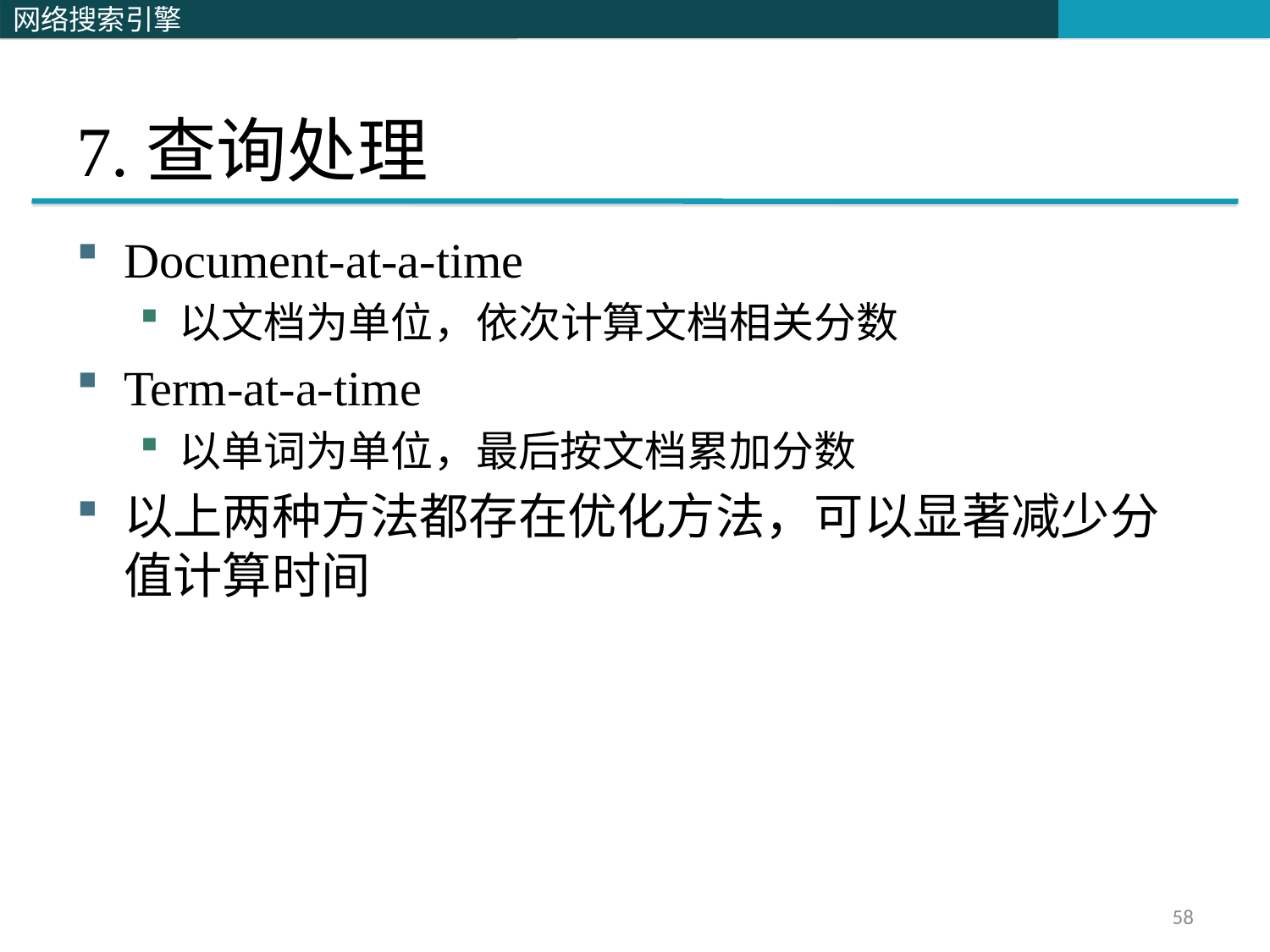

# 7.查询处理
Document-at-a-time
以文档为单位，依次计算文档相关分数
Term-at-a-time
以单词为单位，最后按文档累加分数
以上两种方法都存在优化方法，可以显著减少分值计算时间
58